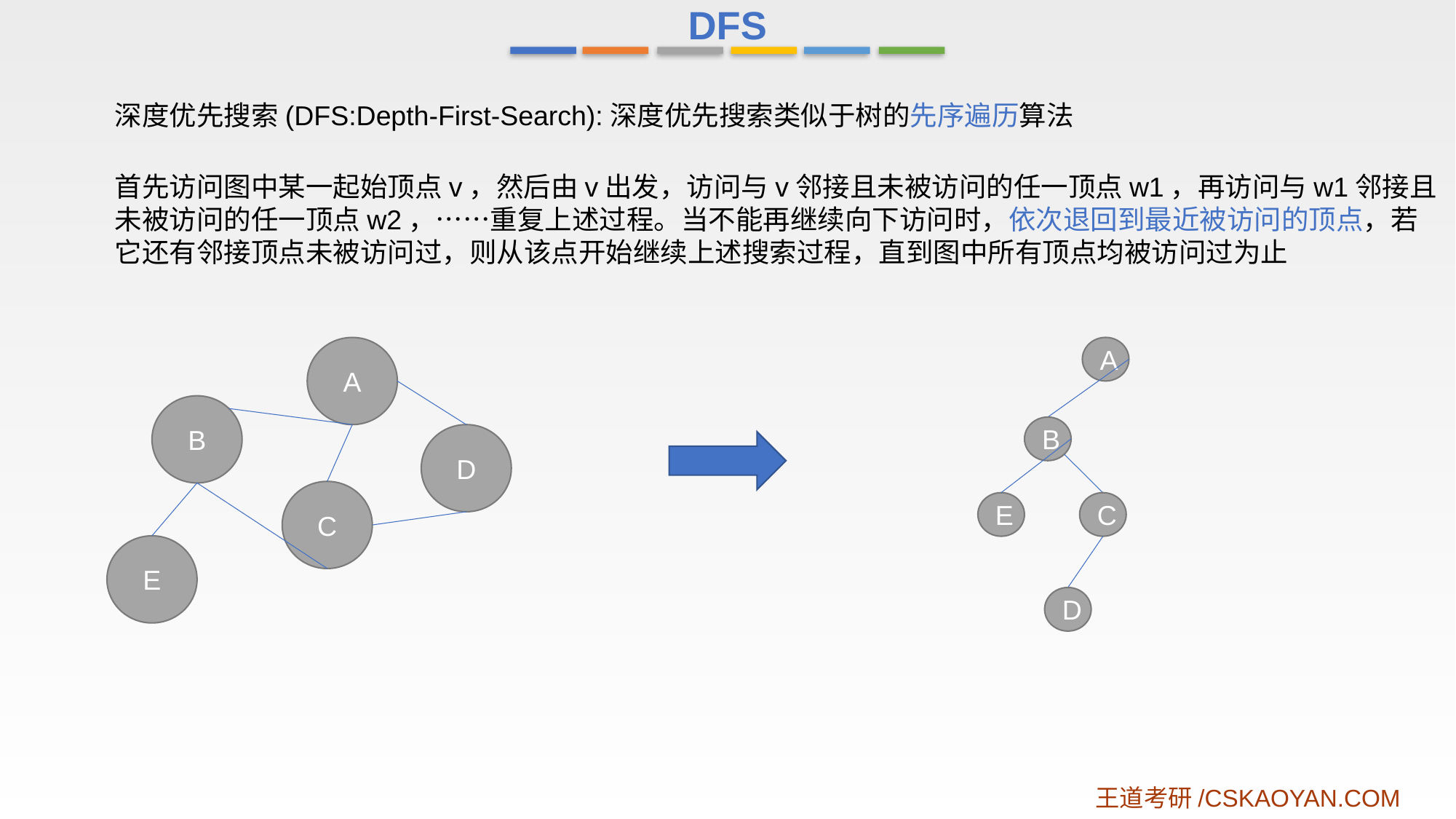

DFS

深度优先搜索(DFS:Depth-First-Search):深度优先搜索类似于树的先序遍历算法
首先访问图中某一起始顶点v，然后由v出发，访问与v邻接且未被访问的任一顶点w1，再访问与w1邻接且未被访问的任一顶点w2，……重复上述过程。当不能再继续向下访问时，依次退回到最近被访问的顶点，若它还有邻接顶点未被访问过，则从该点开始继续上述搜索过程，直到图中所有顶点均被访问过为止
A
A
B
B
D

C
E
C
E
D
王道考研/CSKAOYAN.COM